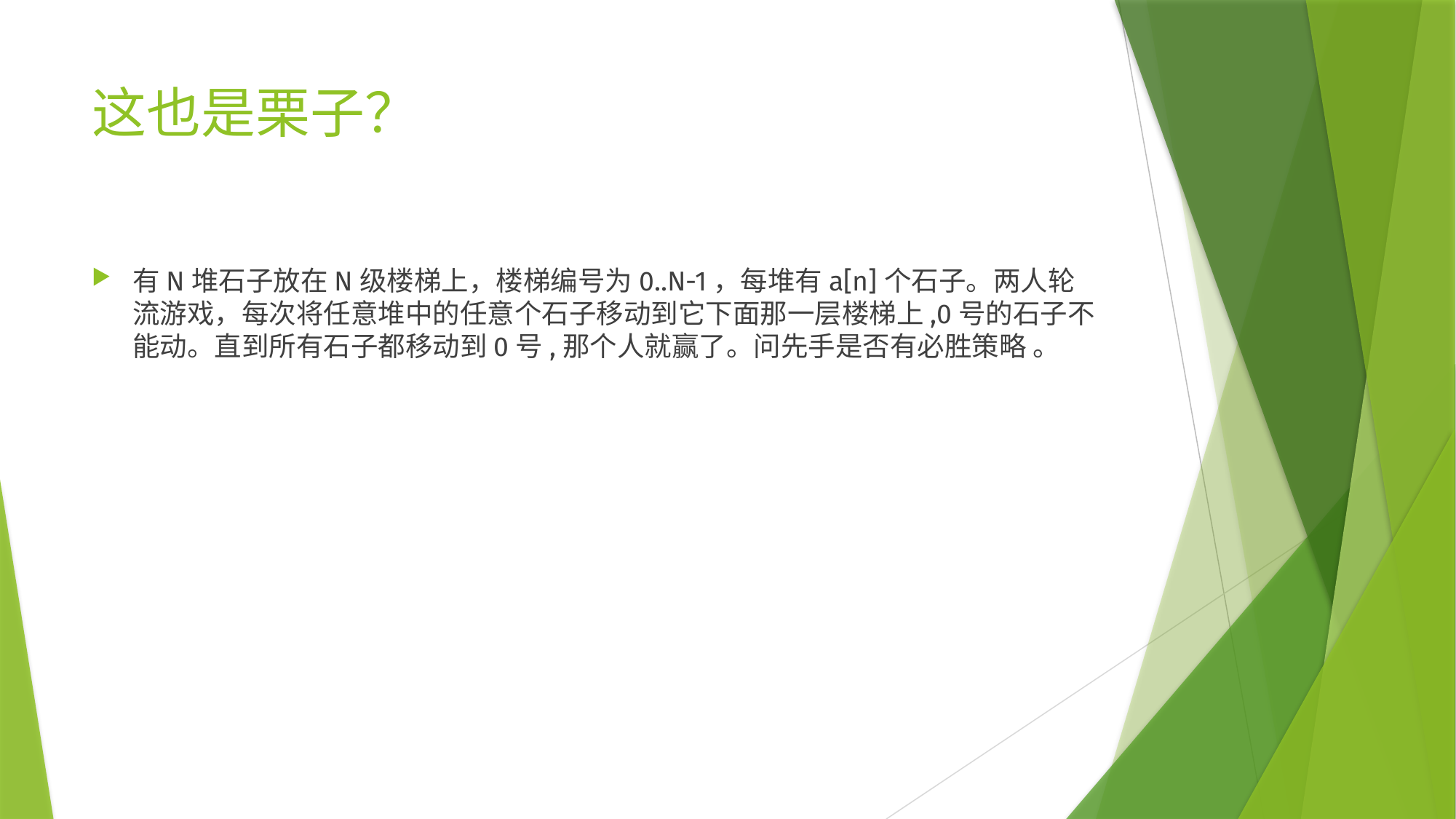

# 这也是栗子？
有N堆石子放在N级楼梯上，楼梯编号为0..N-1，每堆有a[n]个石子。两人轮流游戏，每次将任意堆中的任意个石子移动到它下面那一层楼梯上,0号的石子不能动。直到所有石子都移动到0号,那个人就赢了。问先手是否有必胜策略 。